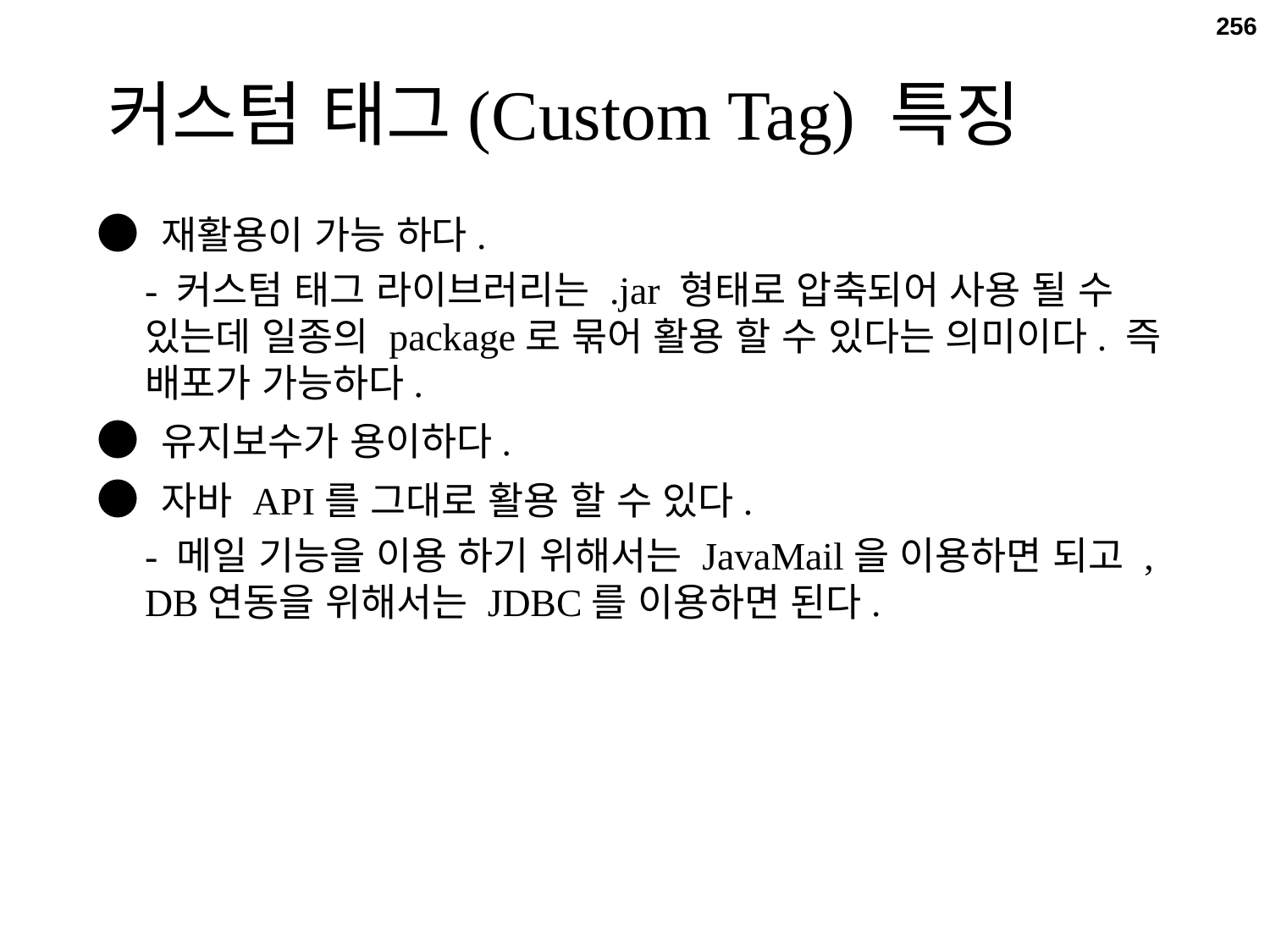

256
커스텀 태그(Custom Tag) 특징
● 재활용이 가능 하다.
	- 커스텀 태그 라이브러리는 .jar 형태로 압축되어 사용 될 수 있는데 일종의 package로 묶어 활용 할 수 있다는 의미이다. 즉 배포가 가능하다.
● 유지보수가 용이하다.
● 자바 API를 그대로 활용 할 수 있다.
	- 메일 기능을 이용 하기 위해서는 JavaMail을 이용하면 되고 , DB연동을 위해서는 JDBC를 이용하면 된다.